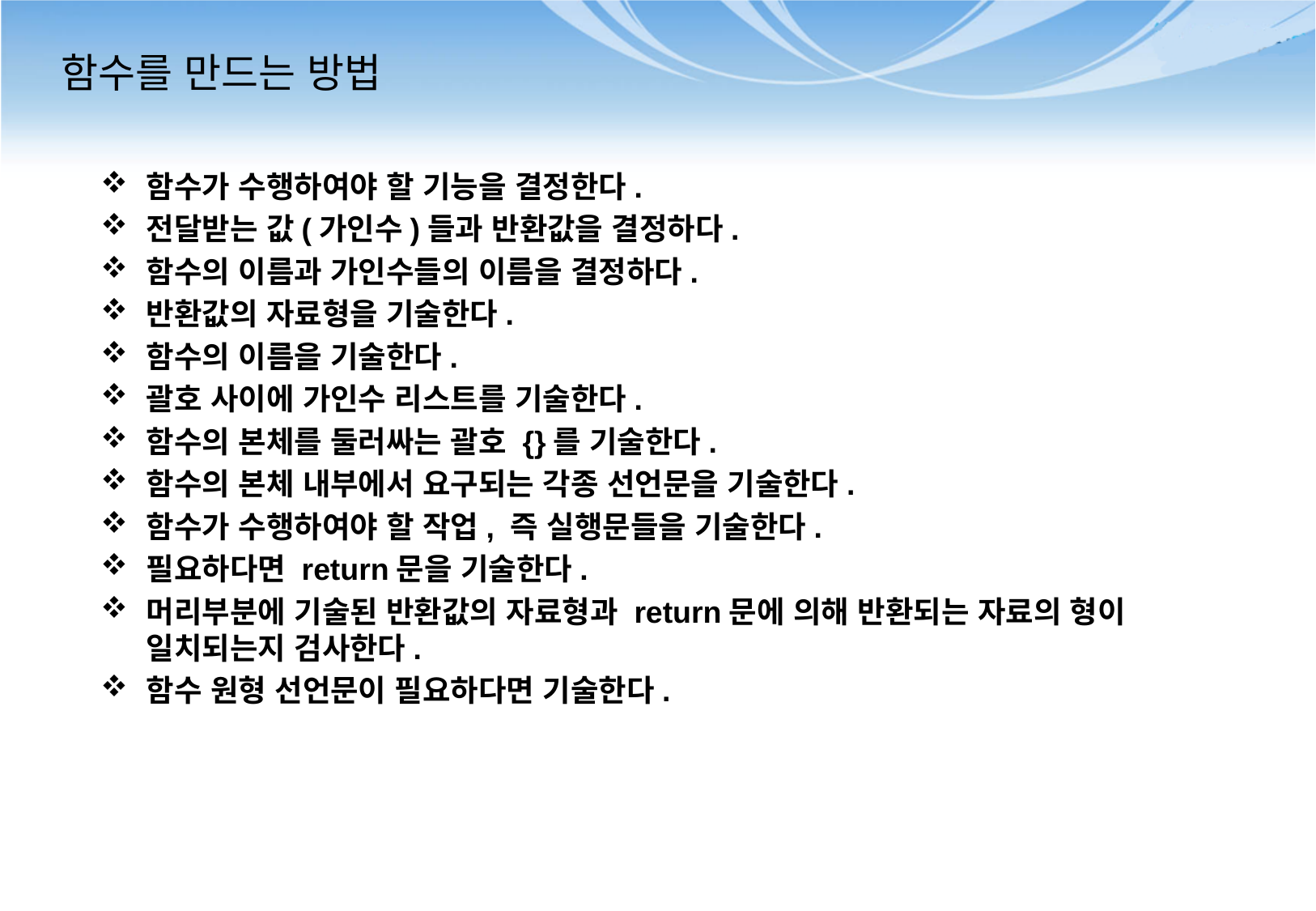

# 함수를 만드는 방법
함수가 수행하여야 할 기능을 결정한다.
전달받는 값(가인수)들과 반환값을 결정하다.
함수의 이름과 가인수들의 이름을 결정하다.
반환값의 자료형을 기술한다.
함수의 이름을 기술한다.
괄호 사이에 가인수 리스트를 기술한다.
함수의 본체를 둘러싸는 괄호 {}를 기술한다.
함수의 본체 내부에서 요구되는 각종 선언문을 기술한다.
함수가 수행하여야 할 작업, 즉 실행문들을 기술한다.
필요하다면 return문을 기술한다.
머리부분에 기술된 반환값의 자료형과 return문에 의해 반환되는 자료의 형이 일치되는지 검사한다.
함수 원형 선언문이 필요하다면 기술한다.